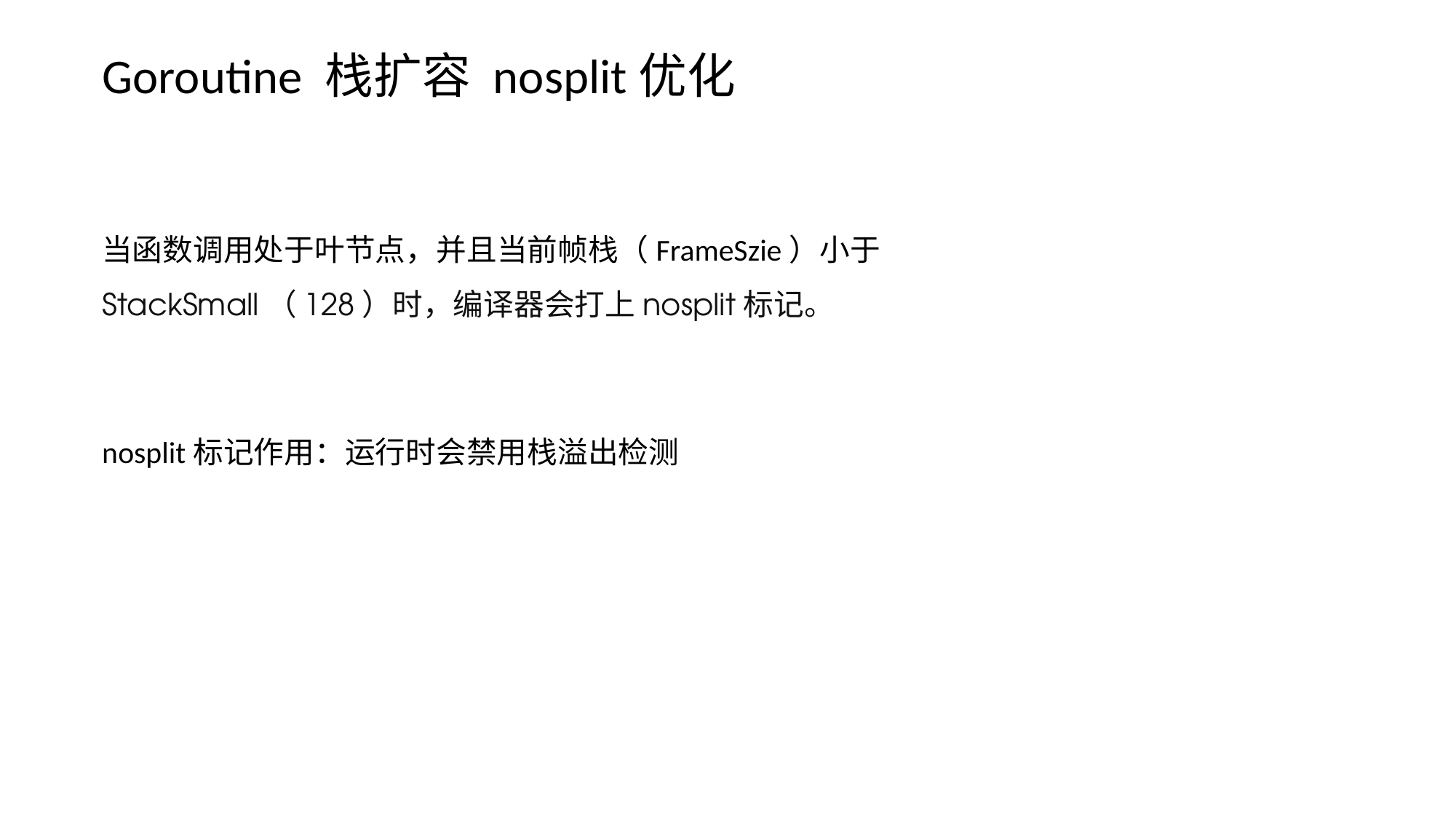

# Goroutine 栈扩容 nosplit优化
当函数调用处于叶节点，并且当前帧栈（FrameSzie）小于StackSmall（128）时，编译器会打上nosplit标记。
nosplit标记作用：运行时会禁用栈溢出检测